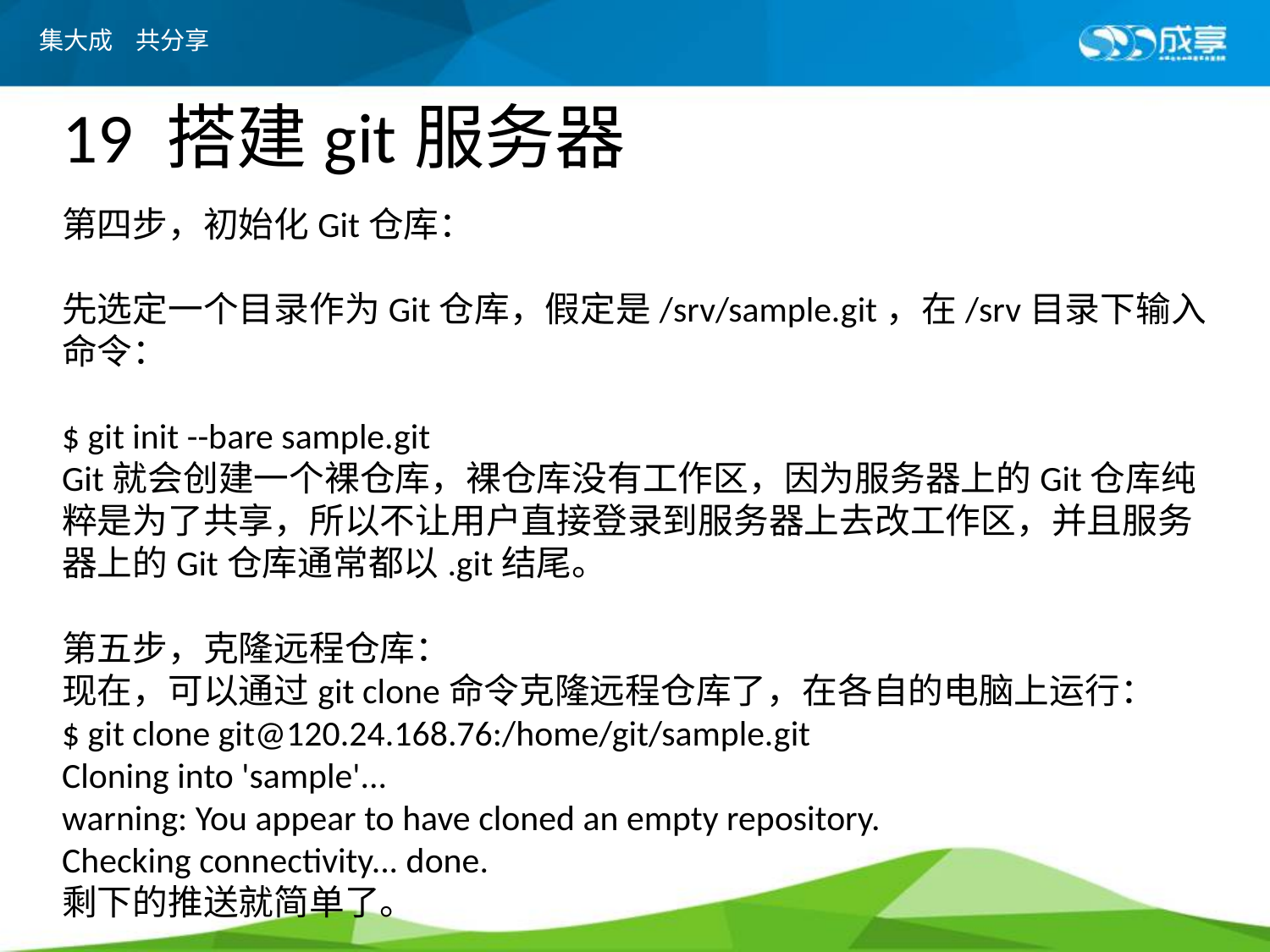

19 搭建git服务器

第四步，初始化Git仓库：

先选定一个目录作为Git仓库，假定是/srv/sample.git，在/srv目录下输入命令：

$ git init --bare sample.git
Git就会创建一个裸仓库，裸仓库没有工作区，因为服务器上的Git仓库纯粹是为了共享，所以不让用户直接登录到服务器上去改工作区，并且服务器上的Git仓库通常都以.git结尾。

第五步，克隆远程仓库：
现在，可以通过git clone命令克隆远程仓库了，在各自的电脑上运行：
$ git clone git@120.24.168.76:/home/git/sample.git
Cloning into 'sample'...
warning: You appear to have cloned an empty repository.
Checking connectivity... done.
剩下的推送就简单了。